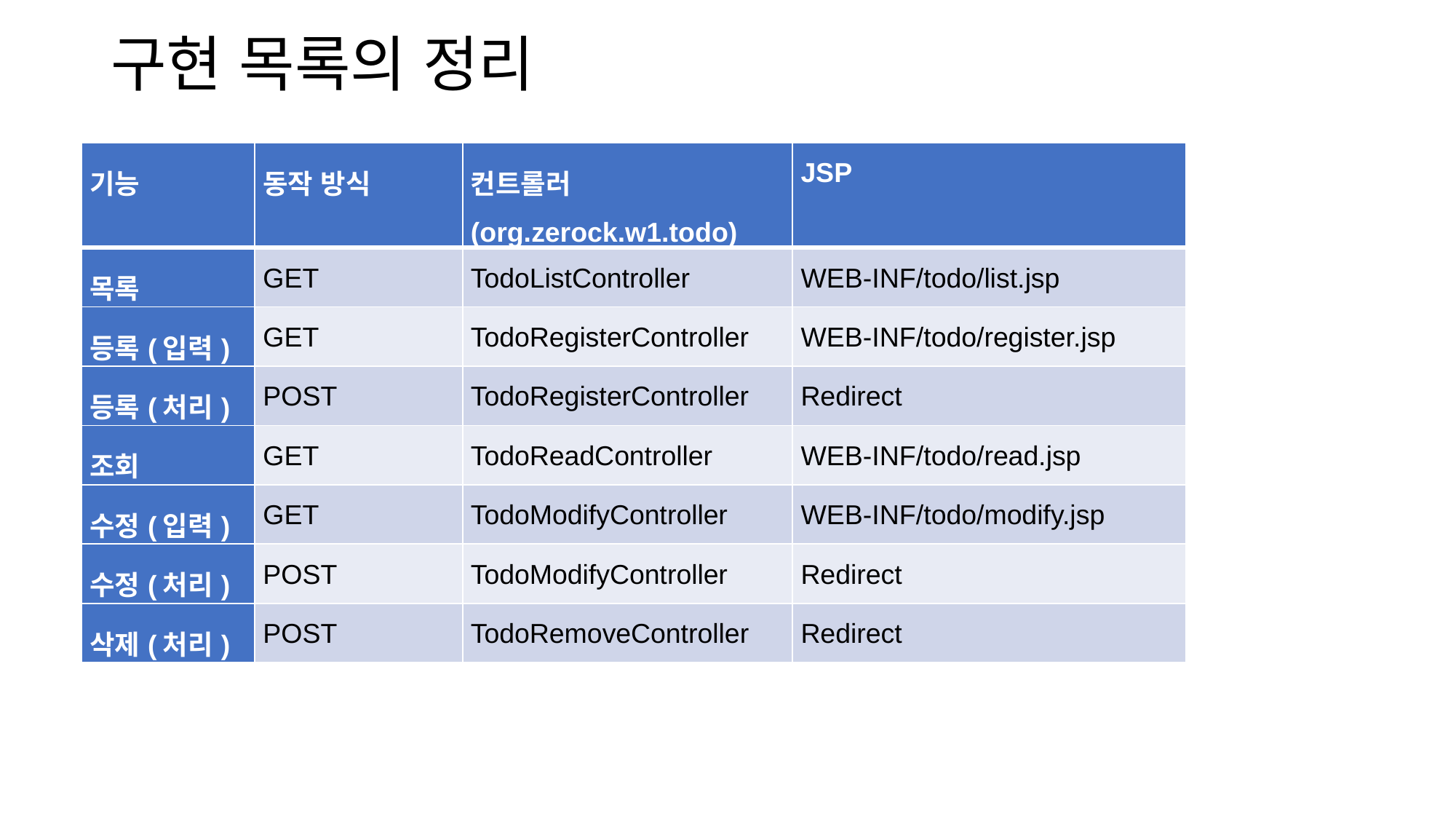

# 구현 목록의 정리
| 기능 | 동작 방식 | 컨트롤러(org.zerock.w1.todo) | JSP |
| --- | --- | --- | --- |
| 목록 | GET | TodoListController | WEB-INF/todo/list.jsp |
| 등록(입력) | GET | TodoRegisterController | WEB-INF/todo/register.jsp |
| 등록(처리) | POST | TodoRegisterController | Redirect |
| 조회 | GET | TodoReadController | WEB-INF/todo/read.jsp |
| 수정(입력) | GET | TodoModifyController | WEB-INF/todo/modify.jsp |
| 수정(처리) | POST | TodoModifyController | Redirect |
| 삭제(처리) | POST | TodoRemoveController | Redirect |